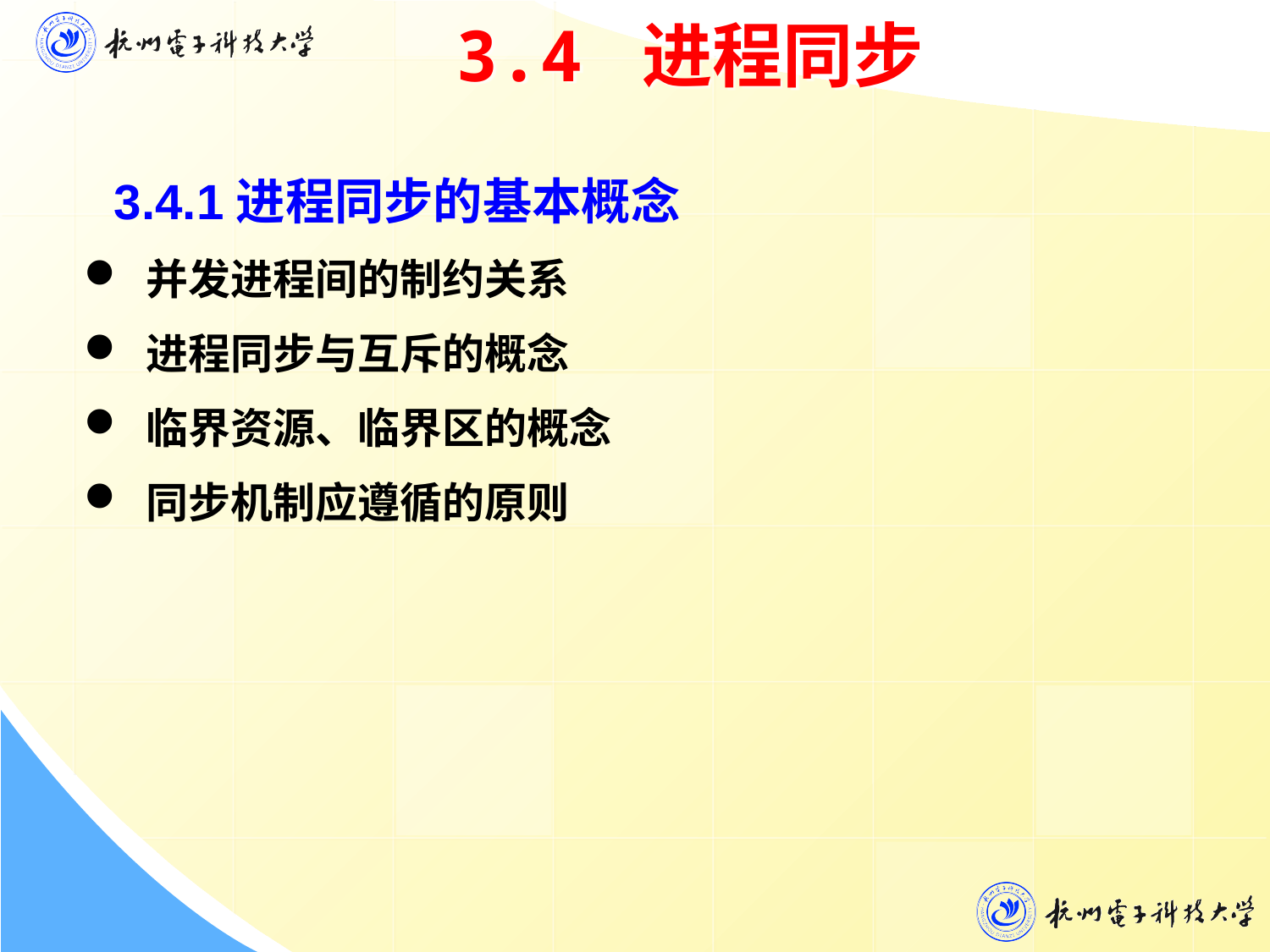

3.4 进程同步
3.4.1进程同步的基本概念
 并发进程间的制约关系
 进程同步与互斥的概念
 临界资源、临界区的概念
 同步机制应遵循的原则